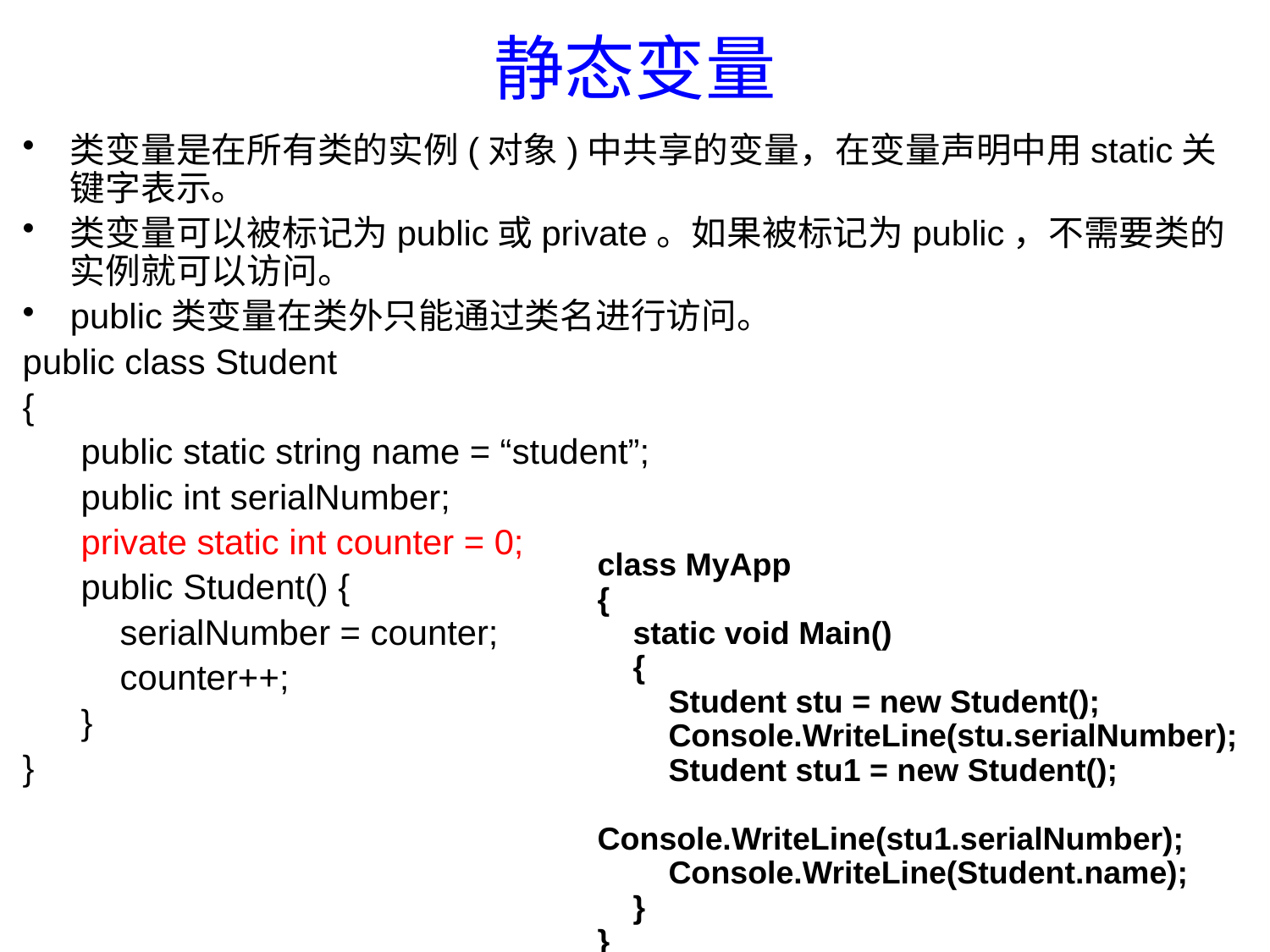

# 静态变量
类变量是在所有类的实例(对象)中共享的变量，在变量声明中用static关键字表示。
类变量可以被标记为public或private。如果被标记为public，不需要类的实例就可以访问。
public类变量在类外只能通过类名进行访问。
public class Student
{
      public static string name = “student”;
      public int serialNumber;
      private static int counter = 0;
      public Student() {
          serialNumber = counter;
          counter++;
      }
}
class MyApp
{
    static void Main()
    {
        Student stu = new Student();
        Console.WriteLine(stu.serialNumber);
        Student stu1 = new Student();
        Console.WriteLine(stu1.serialNumber);
        Console.WriteLine(Student.name);
    }
}